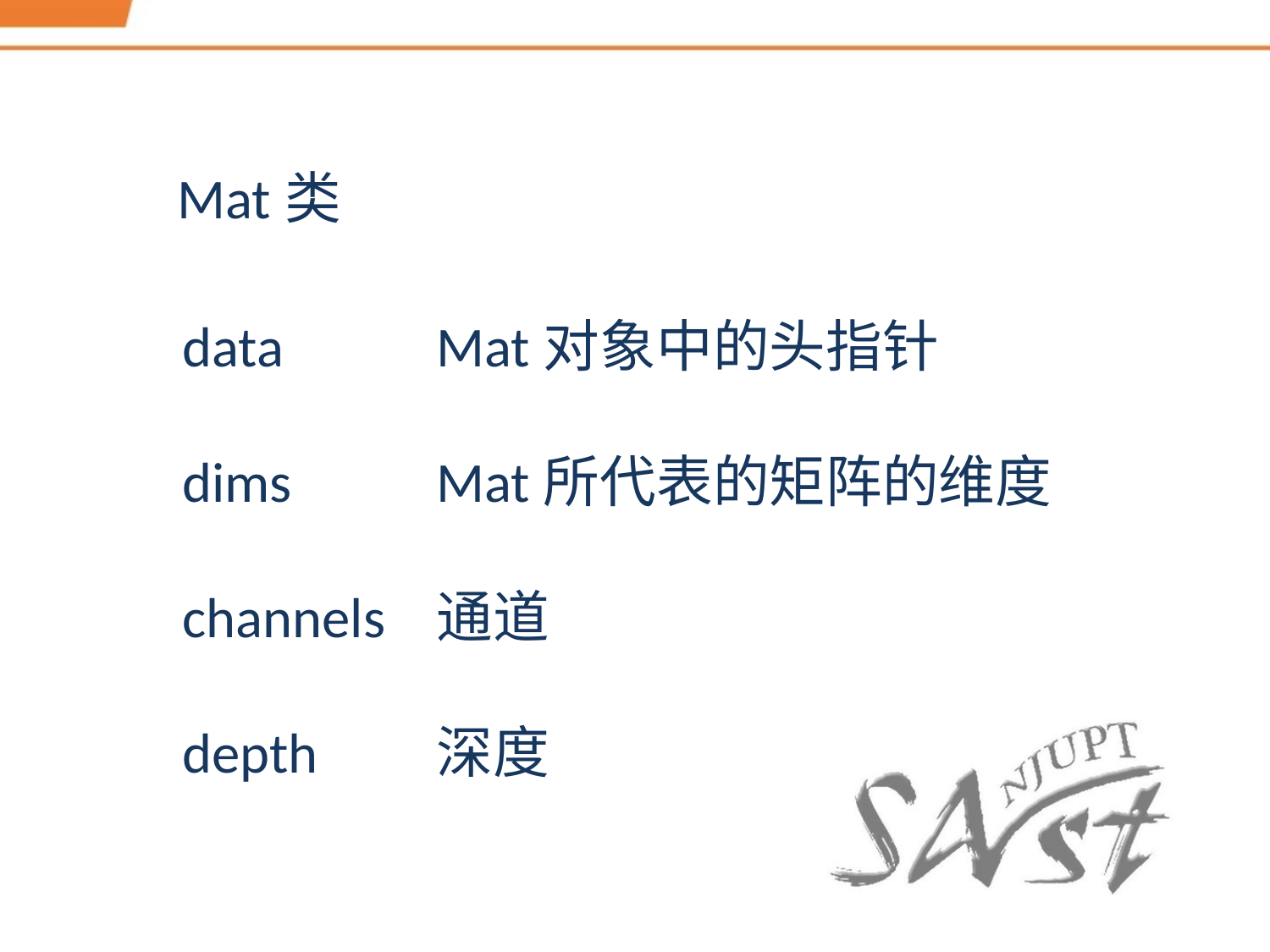

Mat类
data		Mat对象中的头指针

dims		Mat所代表的矩阵的维度

channels	通道

depth	深度